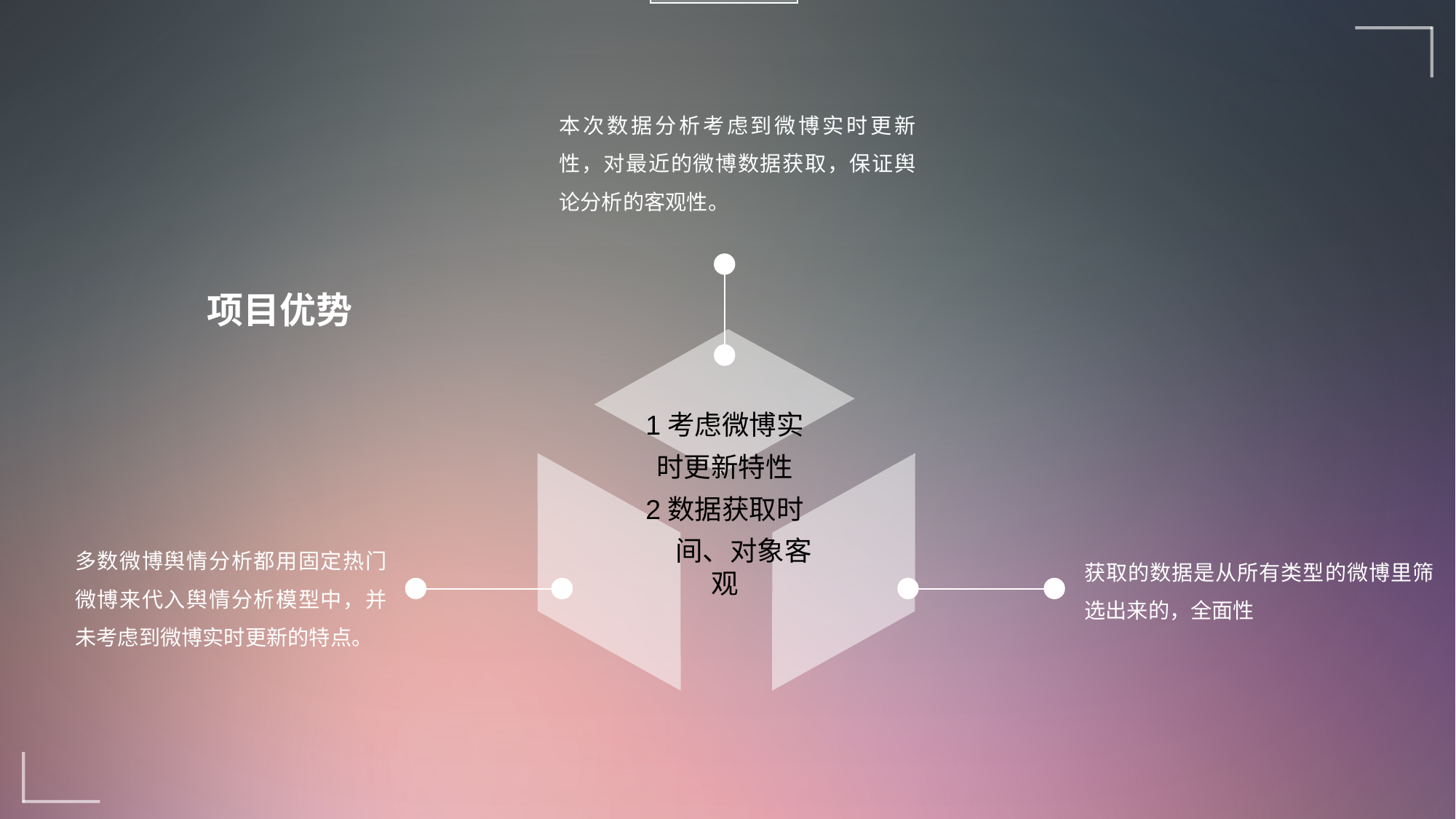

本次数据分析考虑到微博实时更新性，对最近的微博数据获取，保证舆论分析的客观性。

项目优势

1考虑微博实
时更新特性
2数据获取时
     间、对象客观

多数微博舆情分析都用固定热门微博来代入舆情分析模型中，并未考虑到微博实时更新的特点。

获取的数据是从所有类型的微博里筛选出来的，全面性